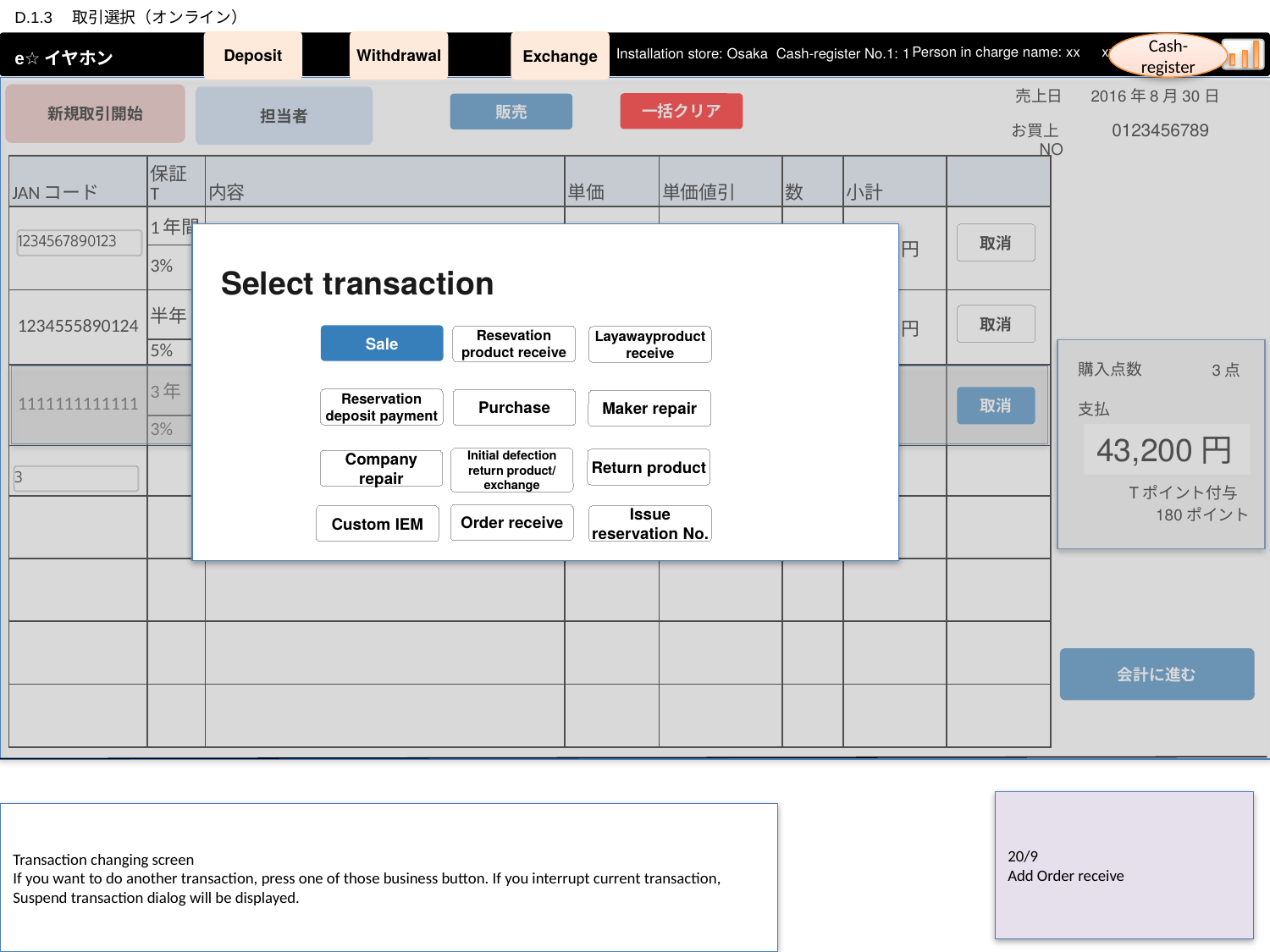

D.1.3　取引選択（オンライン）
Withdrawal
Deposit
Exchange
  e☆イヤホン
  e☆イヤホン
Cash-register
Person in charge name: xx　xx
Cash-register No.1: 1
Installation store: Osaka
設置店舗:大阪
レジ番号:1
担当者名:xx　xx

2016年8月30日
売上日
新規取引開始
担当者
一括クリア
販売
0123456789
お買上NO
| JANコード | 保証 T | 内容 | 単価 | 単価値引 | 数 | 小計 |  |
| --- | --- | --- | --- | --- | --- | --- | --- |
|  | 1年間 | 商品型番　商品名 |  |  |  | 10,800円 |  |
|  | 3% |  |  |  |  |  |  |
| 1234555890124 | 半年 | 商品型番　商品名 | 30,000円 |  | 1 | 32,400円 |  |
|  | 5% |  |  |  |  |  |  |
| 1111111111111 | 3年 | 商品型番　商品名 |  |  | 5 |  |  |
|  | 3% |  |  |  |  |  |  |
|  |  |  |  |  |  |  |  |
|  |  |  |  |  |  |  |  |
|  |  |  |  |  |  |  |  |
|  |  |  |  |  |  |  |  |
|  |  |  |  |  |  |  |  |

Select transaction
Sale
Resevation product receive
Layawayproduct receive
Reservation deposit payment
Purchase
Maker repair
Initial defection
return product/ exchange
Return product
Company repair
Order receive
Custom IEM
Issue reservation No.
取消
取消
取消
1234567890123
20,000円
5,000円
2

購入点数
3点
支払

43,200円
3
Tポイント付与
180ポイント
会計に進む
20/9
Add Order receive
Transaction changing screen
If you want to do another transaction, press one of those business button. If you interrupt current transaction, Suspend transaction dialog will be displayed.
5